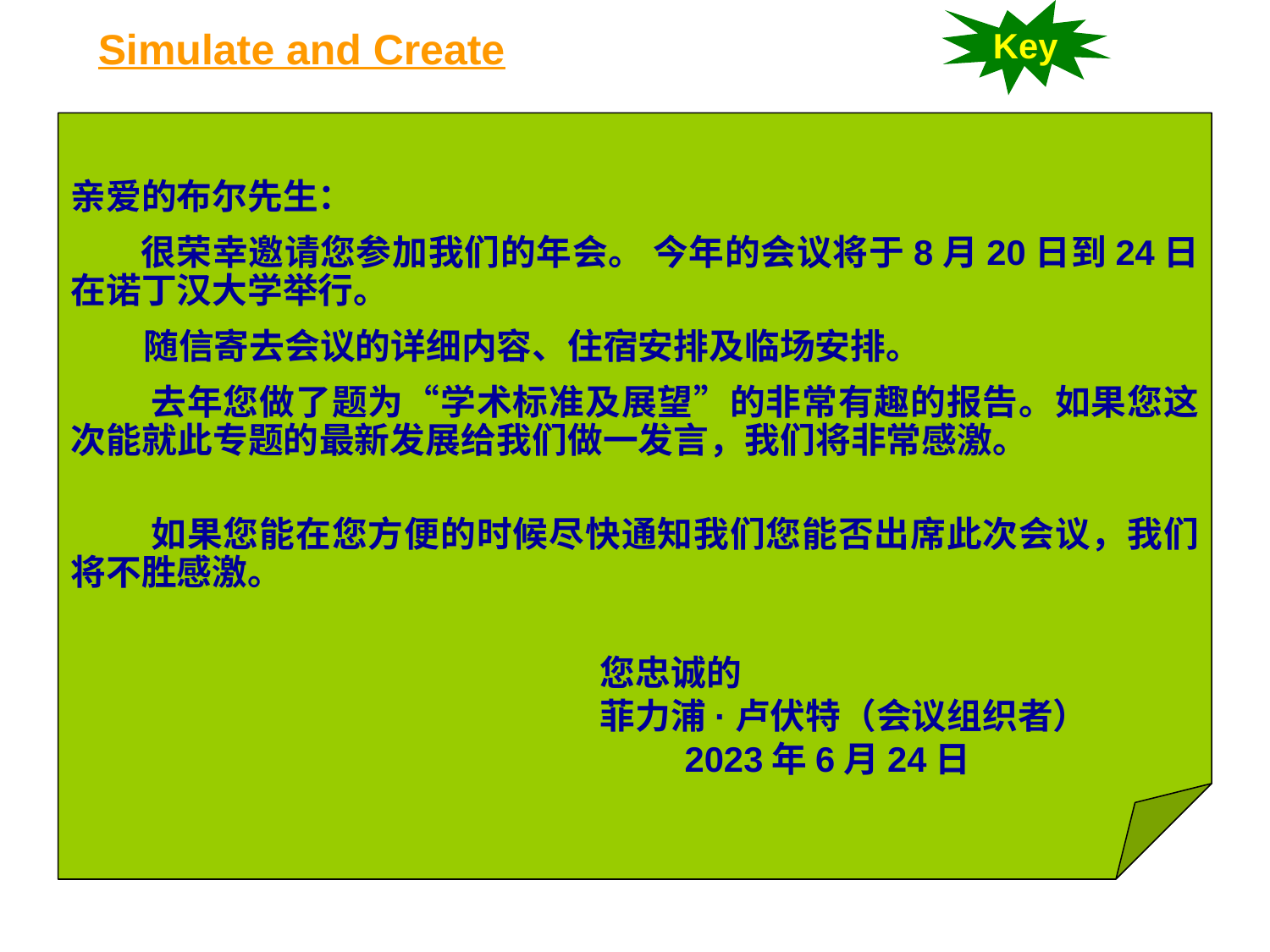

Simulate and Create
Key

亲爱的布尔先生：
       很荣幸邀请您参加我们的年会。 今年的会议将于8月20日到24日在诺丁汉大学举行。
        随信寄去会议的详细内容、住宿安排及临场安排。
        去年您做了题为“学术标准及展望”的非常有趣的报告。如果您这次能就此专题的最新发展给我们做一发言，我们将非常感激。
        如果您能在您方便的时候尽快通知我们您能否出席此次会议，我们将不胜感激。

	                                                 您忠诚的
	                                                 菲力浦·卢伏特（会议组织者）
	                                                  2023年6月24日